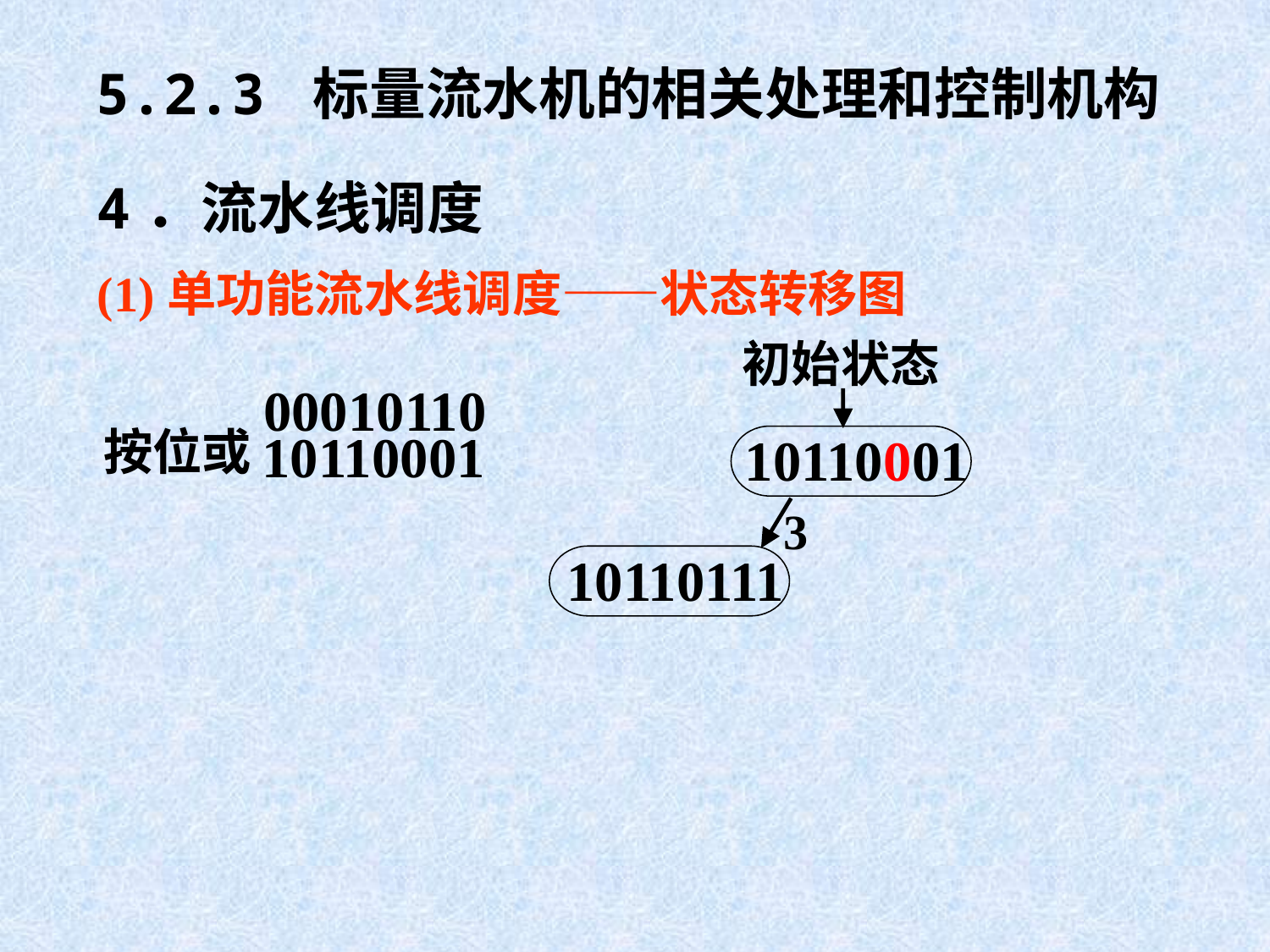

5.2.3 标量流水机的相关处理和控制机构
4．流水线调度
(1)单功能流水线调度——状态转移图
初始状态

00010110
按位或
10110001
10110001

3

10110111